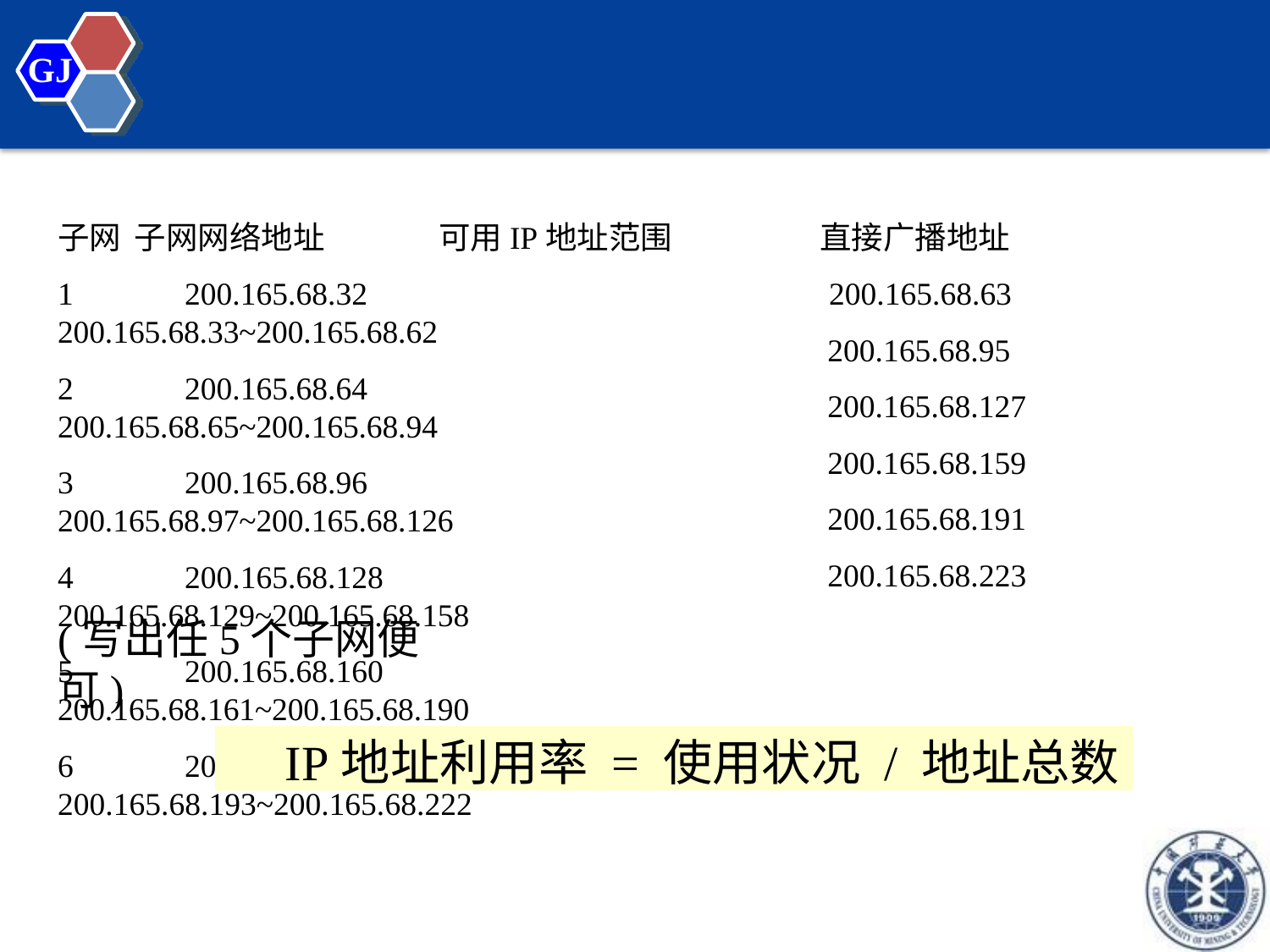

GJ
可用IP地址范围
1	200.165.68.32	200.165.68.33~200.165.68.62
2	200.165.68.64	200.165.68.65~200.165.68.94
3	200.165.68.96	200.165.68.97~200.165.68.126
4	200.165.68.128	200.165.68.129~200.165.68.158
5	200.165.68.160	200.165.68.161~200.165.68.190
6	200.165.68.192	200.165.68.193~200.165.68.222
直接广播地址
200.165.68.63
200.165.68.95
200.165.68.127
200.165.68.159
200.165.68.191
200.165.68.223
子网 子网网络地址
(写出任5个子网便可)
IP地址利用率= 使用状况/ 地址总数